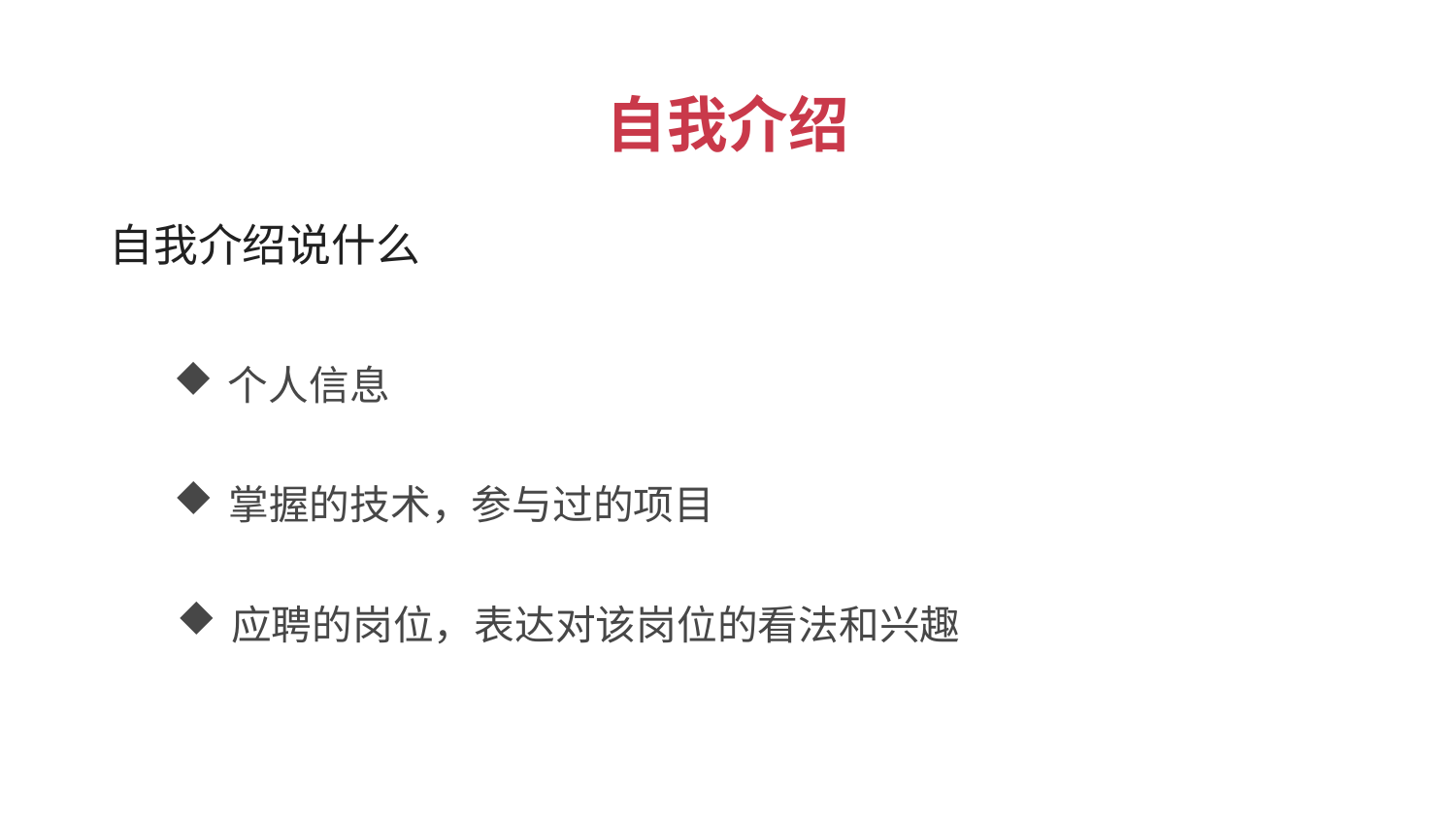

自我介绍
 自我介绍说什么
个人信息
掌握的技术，参与过的项目
应聘的岗位，表达对该岗位的看法和兴趣